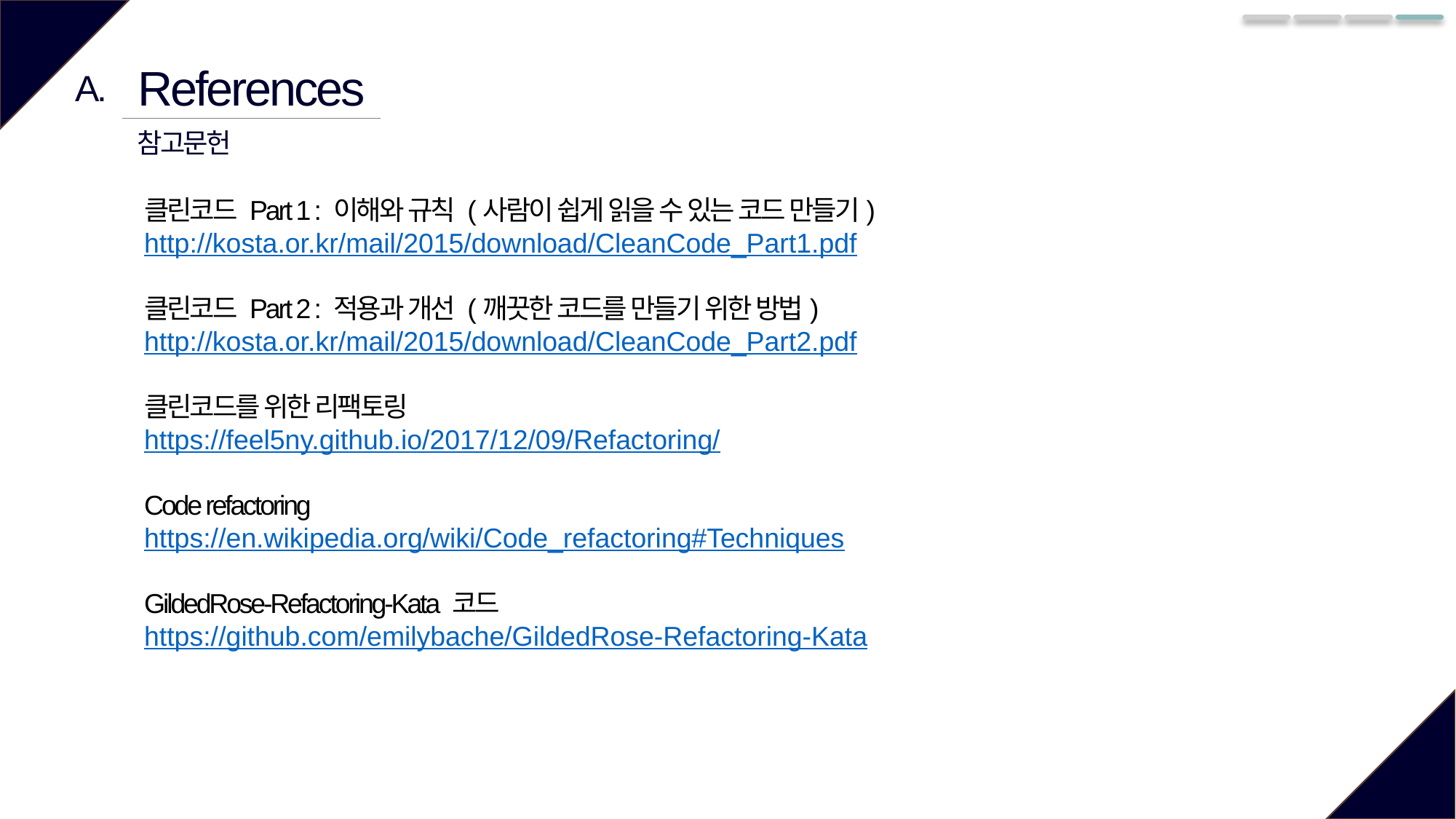

References
A.
참고문헌
클린코드 Part 1 : 이해와 규칙 (사람이 쉽게 읽을 수 있는 코드 만들기)
http://kosta.or.kr/mail/2015/download/CleanCode_Part1.pdf

클린코드 Part 2 : 적용과 개선 (깨끗한 코드를 만들기 위한 방법)
http://kosta.or.kr/mail/2015/download/CleanCode_Part2.pdf

클린코드를 위한 리팩토링
https://feel5ny.github.io/2017/12/09/Refactoring/

Code refactoring
https://en.wikipedia.org/wiki/Code_refactoring#Techniques

GildedRose-Refactoring-Kata 코드
https://github.com/emilybache/GildedRose-Refactoring-Kata